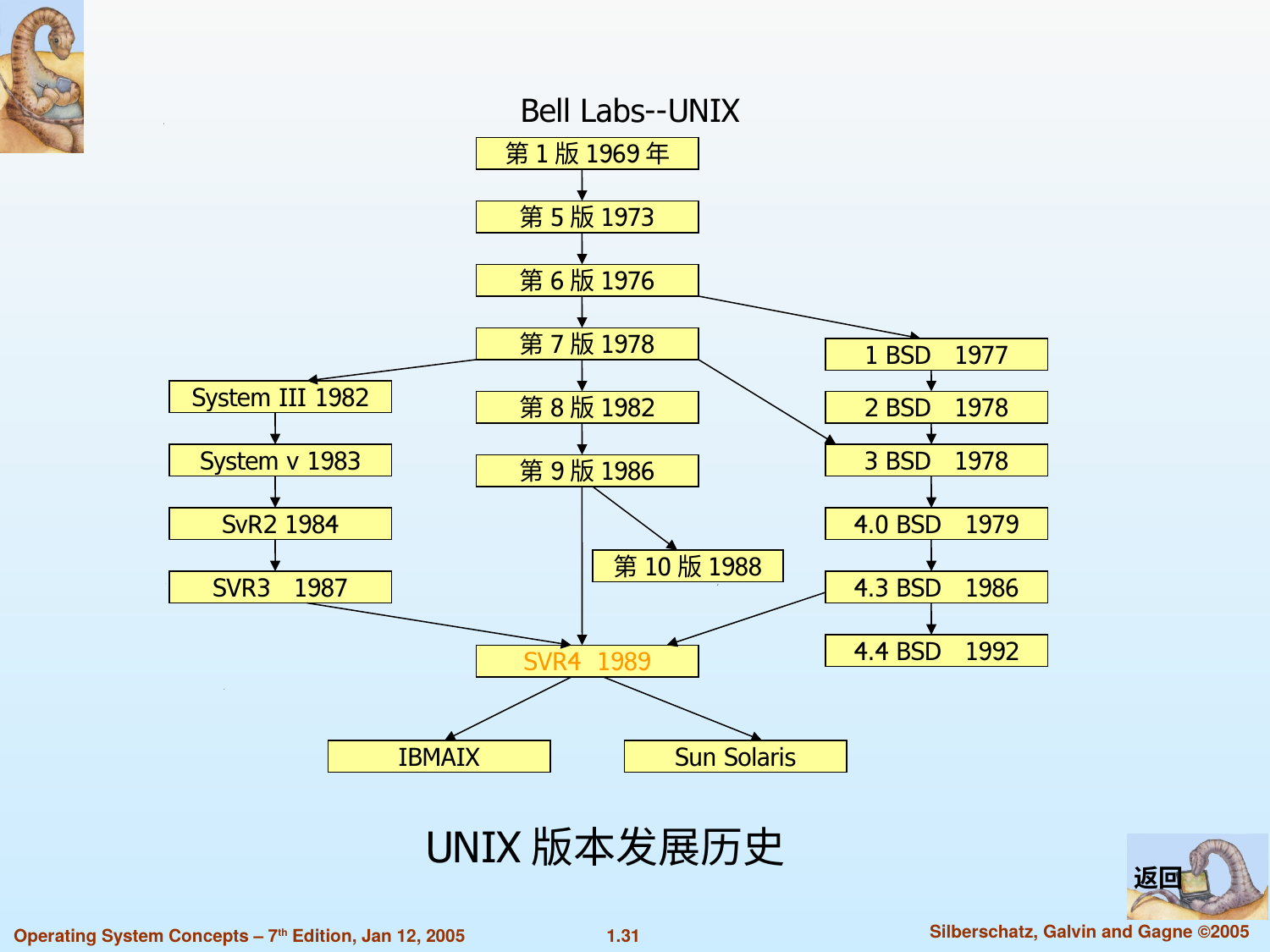

Bell Labs--UNIX
第1版1969年

第5版1973

第6版1976

第7版1978

第8版1982

第9版1986

1 BSD   1977

2 BSD   1978

3 BSD   1978

4.0 BSD   1979

4.3 BSD   1986

4.4 BSD   1992

System III 1982

System v 1983

SvR2 1984

SVR3   1987

第10版1988

SVR4  1989

IBMAIX
Sun Solaris
UNIX版本发展历史
返回